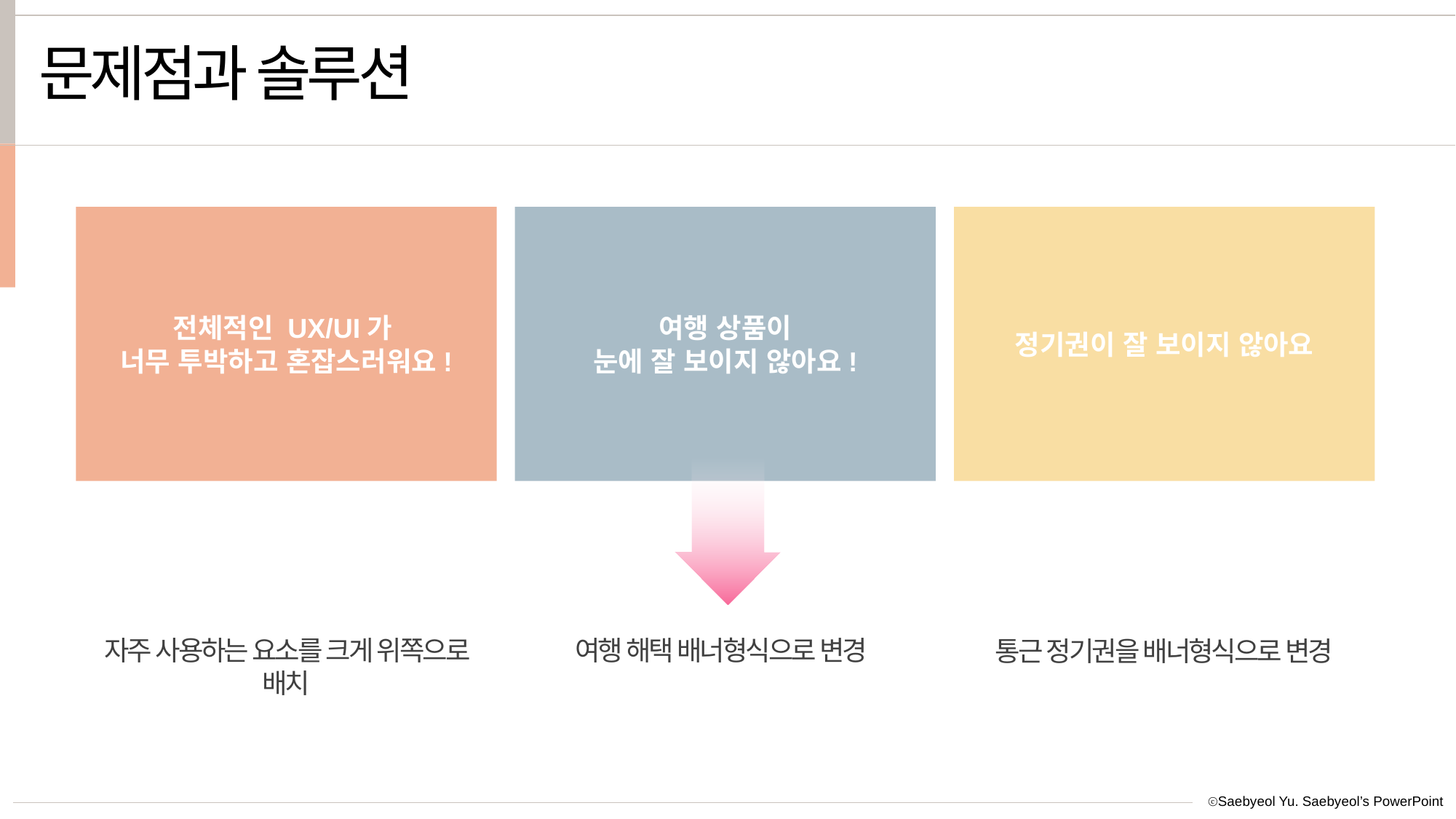

문제점과 솔루션
전체적인 UX/UI가
너무 투박하고 혼잡스러워요!
여행 상품이
눈에 잘 보이지 않아요!
정기권이 잘 보이지 않아요

자주 사용하는 요소를 크게 위쪽으로 배치
여행 해택 배너형식으로 변경
통근 정기권을 배너형식으로 변경